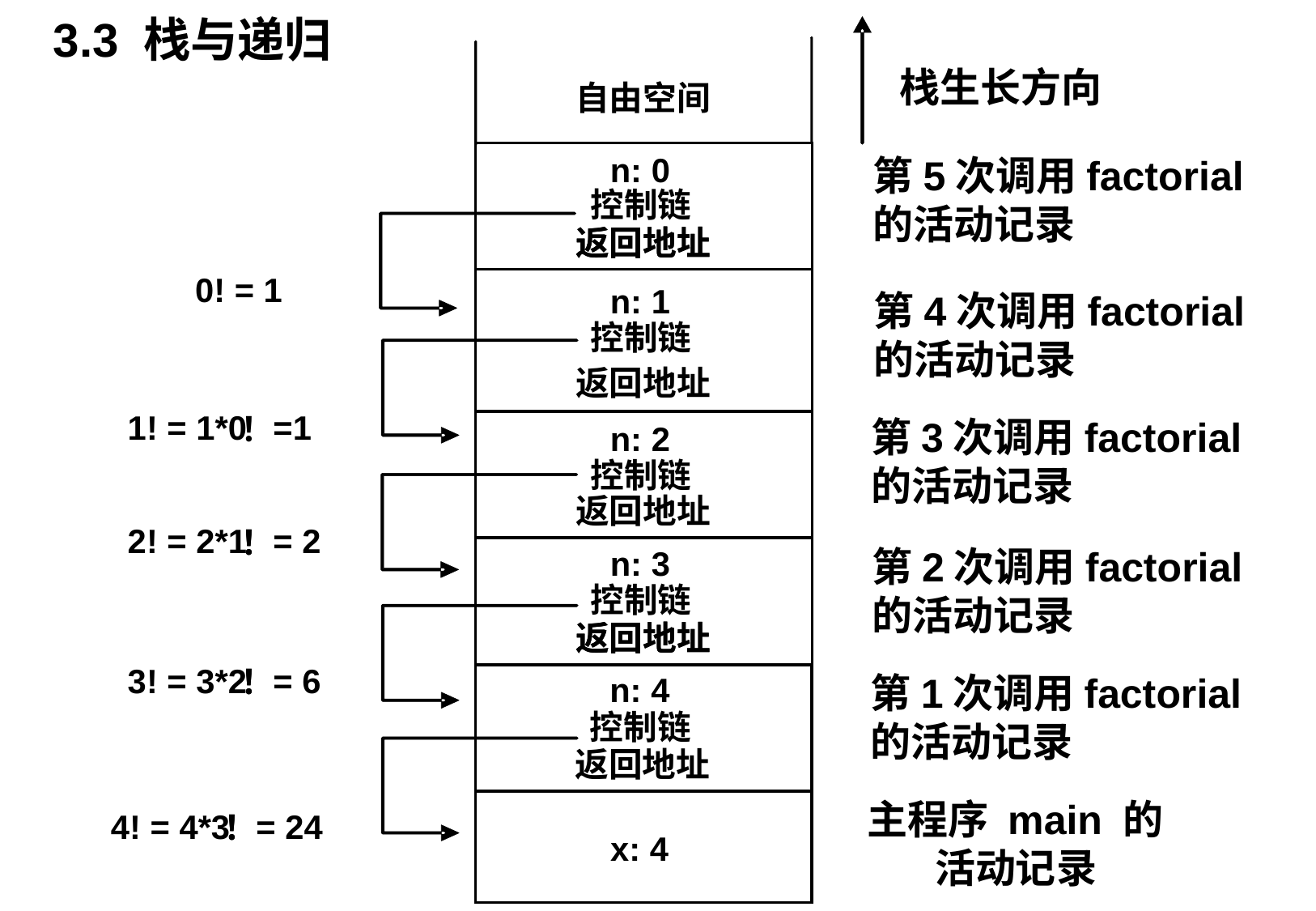

# 3.3 栈与递归

栈生长方向
自由空间

n: 0
第5次调用factorial的活动记录
控制链

返回地址
返回地址
0! = 1

n: 1
第4次调用factorial的活动记录
控制链

返回地址
1! = 1*0
=1
！

第3次调用factorial的活动记录
n: 2
n: 2
控制链
控制链

返回地址
返回地址
2! = 2*1
= 2
！
！

第2次调用factorial的活动记录
n: 3
控制链

返回地址
返回地址
3! = 3*2
= 6
！
！

第1次调用factorial的活动记录
n: 4
控制链

返回地址

主程序 main 的活动记录
4! = 4*3
= 24
！
！
x: 4